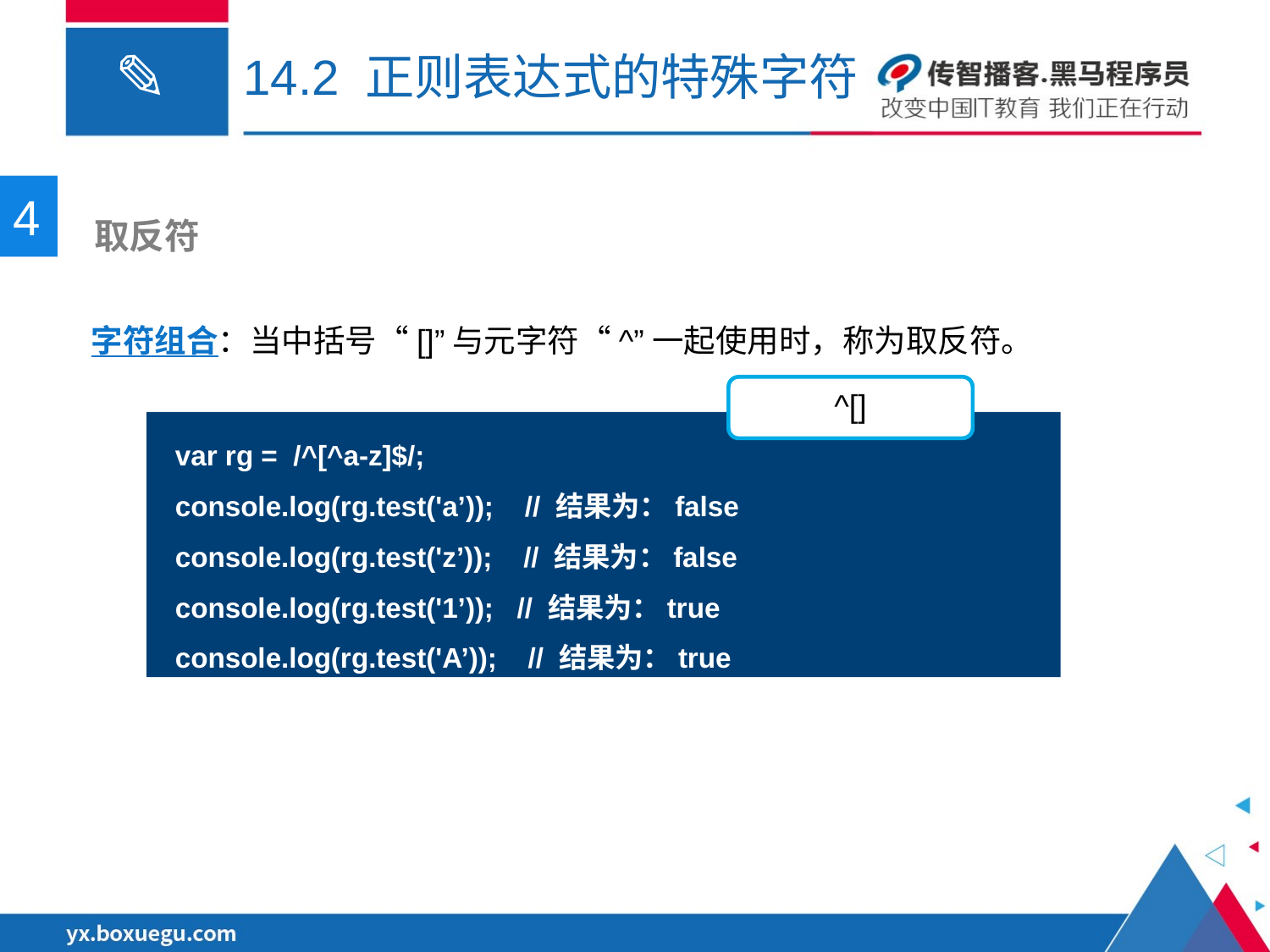

# 14.2 正则表达式的特殊字符

4
  取反符
字符组合：当中括号“[]”与元字符“^”一起使用时，称为取反符。
^[]

var rg =  /^[^a-z]$/;
console.log(rg.test('a’));    // 结果为：false
console.log(rg.test('z’));    // 结果为：false
console.log(rg.test('1’));   // 结果为：true
console.log(rg.test('A’));    // 结果为：true